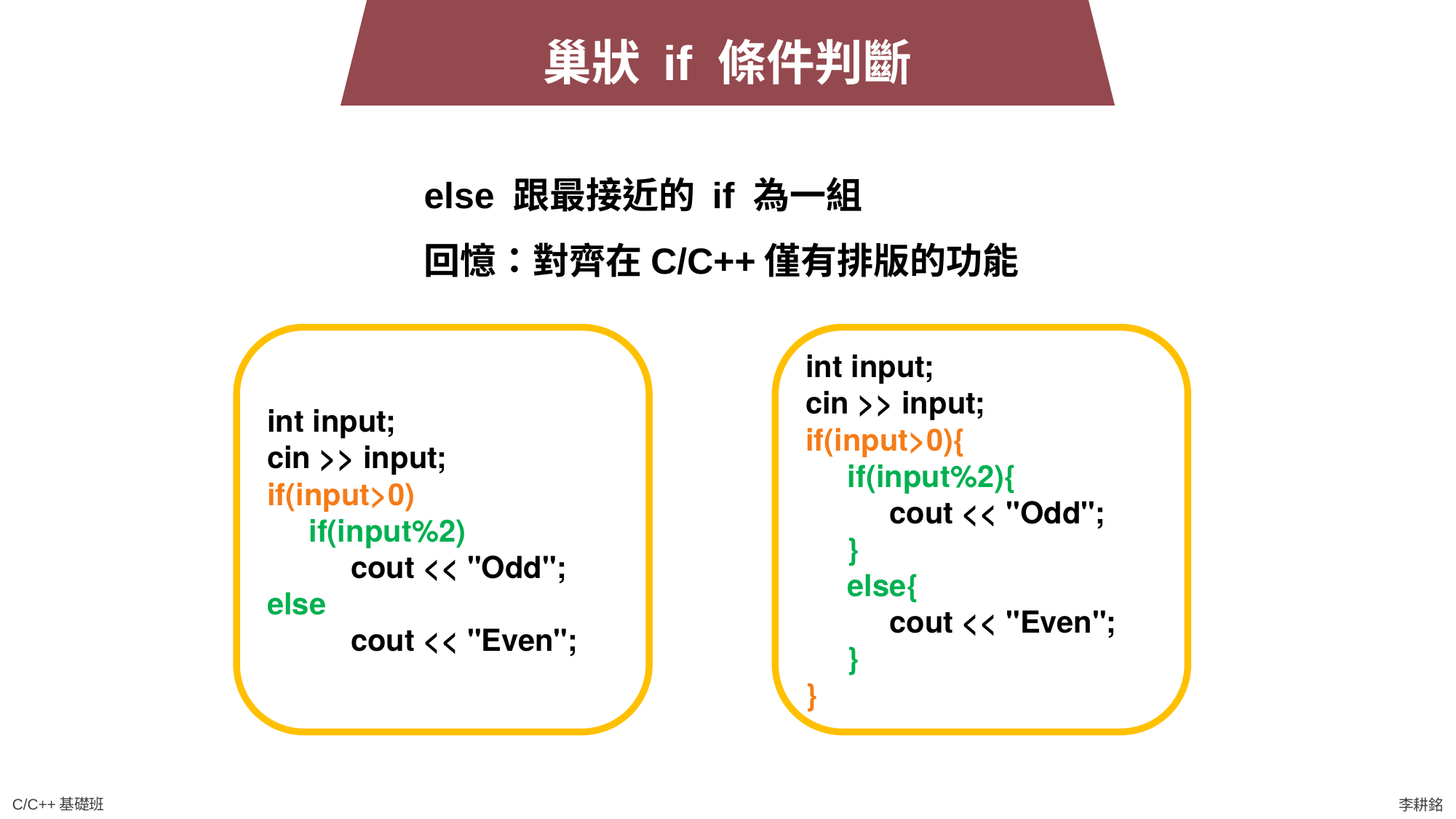

巢狀 if 條件判斷
else 跟最接近的 if 為一組
回憶：對齊在C/C++僅有排版的功能
int input;
cin >> input;
if(input>0)
     if(input%2)
          cout << "Odd";
else
          cout << "Even";
int input;
cin >> input;
if(input>0){
     if(input%2){
          cout << "Odd";
     }
     else{
          cout << "Even";
     }
}
C/C++基礎班
李耕銘